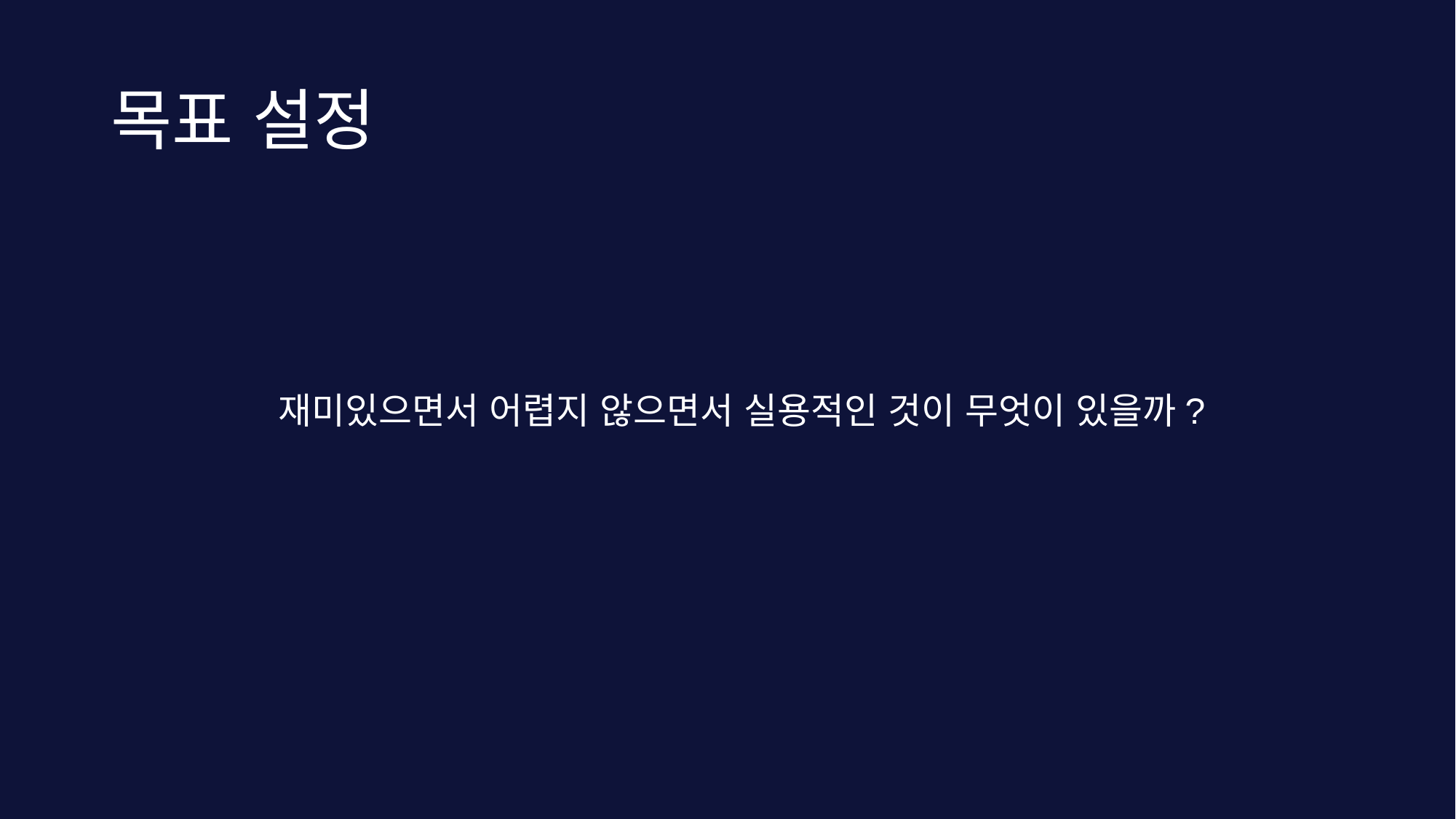

# 목표 설정
재미있으면서 어렵지 않으면서 실용적인 것이 무엇이 있을까?